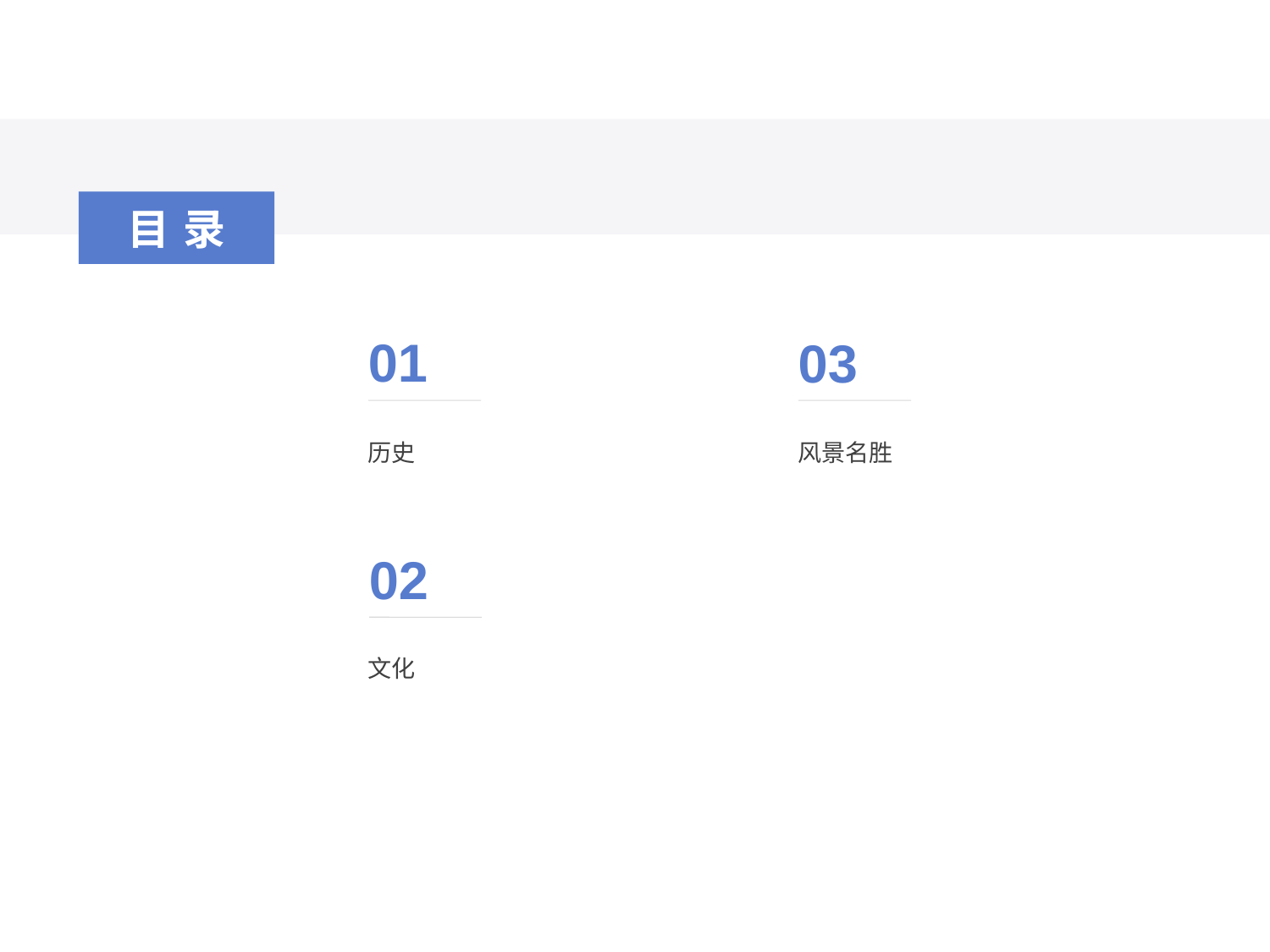

目录
01
03
历史
风景名胜
02
文化